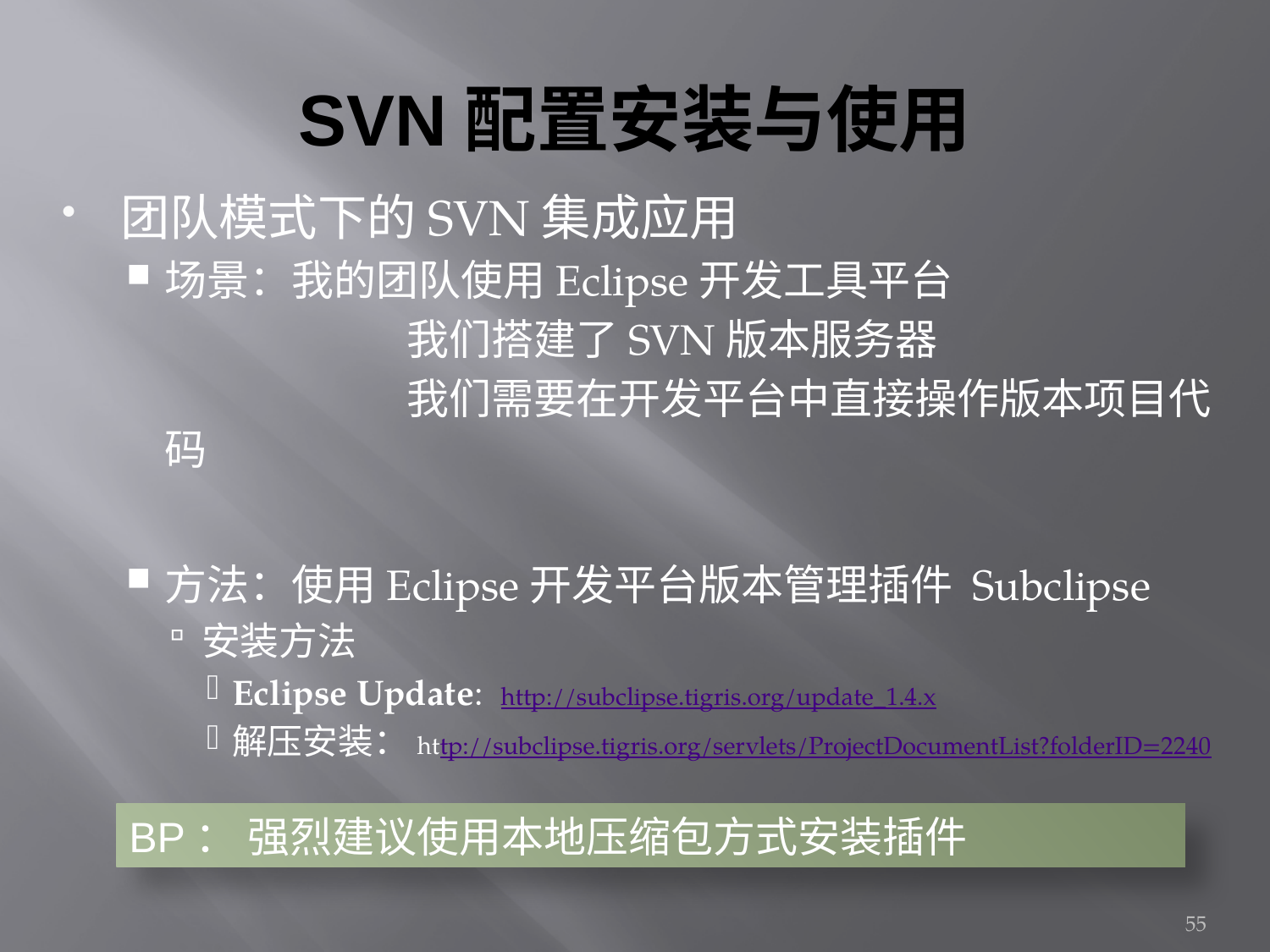

# SVN配置安装与使用
团队模式下的SVN集成应用
场景：我的团队使用Eclipse开发工具平台
		           我们搭建了SVN版本服务器
		           我们需要在开发平台中直接操作版本项目代码

方法：使用Eclipse开发平台版本管理插件 Subclipse
安装方法
Eclipse Update:  http://subclipse.tigris.org/update_1.4.x
解压安装：http://subclipse.tigris.org/servlets/ProjectDocumentList?folderID=2240

BP： 强烈建议使用本地压缩包方式安装插件
55